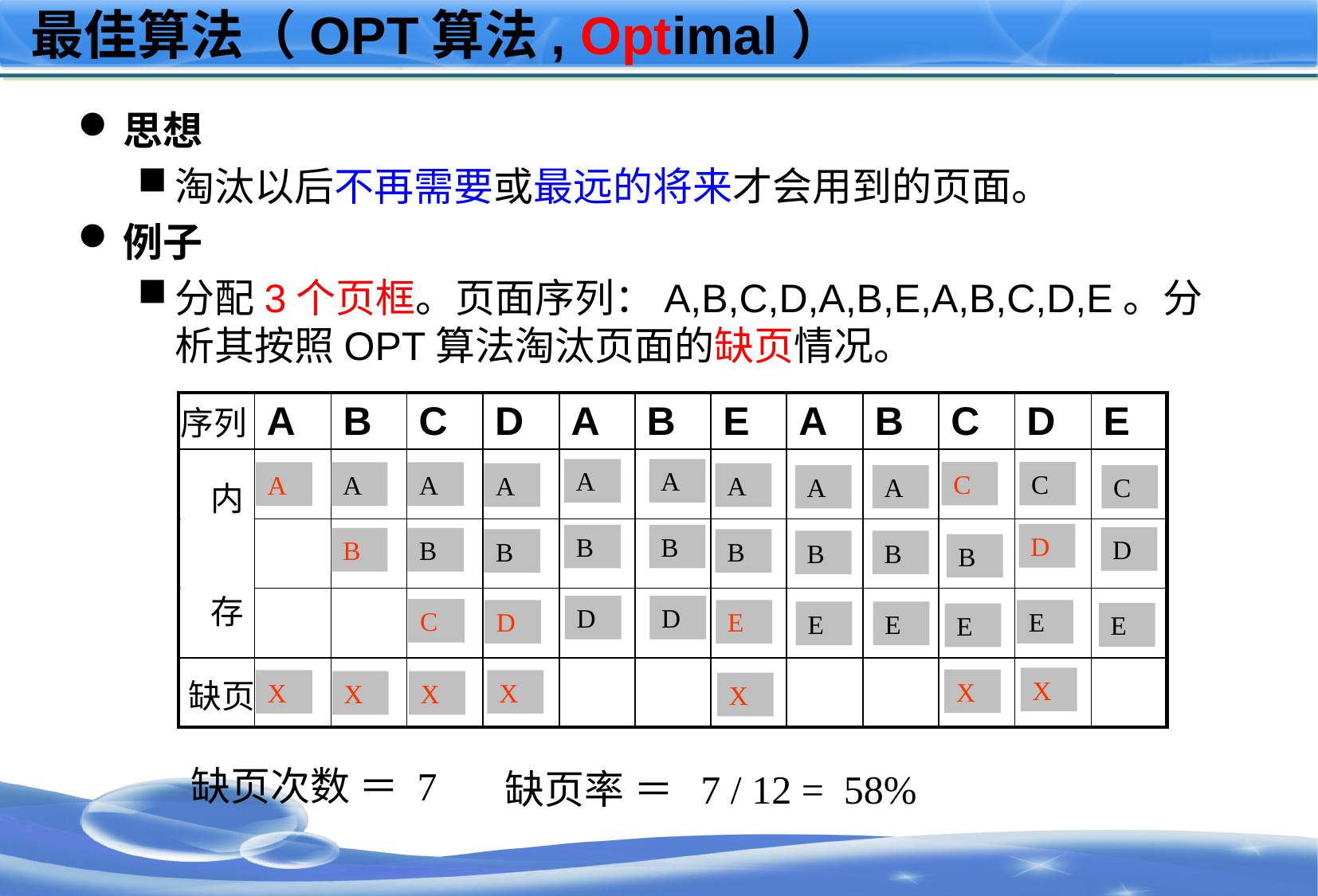

# 最佳算法（OPT算法, Optimal）
思想
淘汰以后不再需要或最远的将来才会用到的页面。
例子
分配3个页框。页面序列：A,B,C,D,A,B,E,A,B,C,D,E。分析其按照OPT算法淘汰页面的缺页情况。
|  | A | B | C | D | A | B | E | A | B | C | D | E |
| --- | --- | --- | --- | --- | --- | --- | --- | --- | --- | --- | --- | --- |
|  |  |  |  |  |  |  |  |  |  |  |  |  |
|  |  |  |  |  |  |  |  |  |  |  |  |  |
|  |  |  |  |  |  |  |  |  |  |  |  |  |
|  |  |  |  |  |  |  |  |  |  |  |  |  |
序列
   内

   存
缺页
A
A
C
C
A
A
A
A
A
A
A
C
D
B
B
D
B
B
B
B
B
B
B
D
D
C
D
E
E
E
E
E
E
X
X
X
X
X
X
X
缺页次数 ＝ 7
缺页率 ＝  7 / 12 =  58%